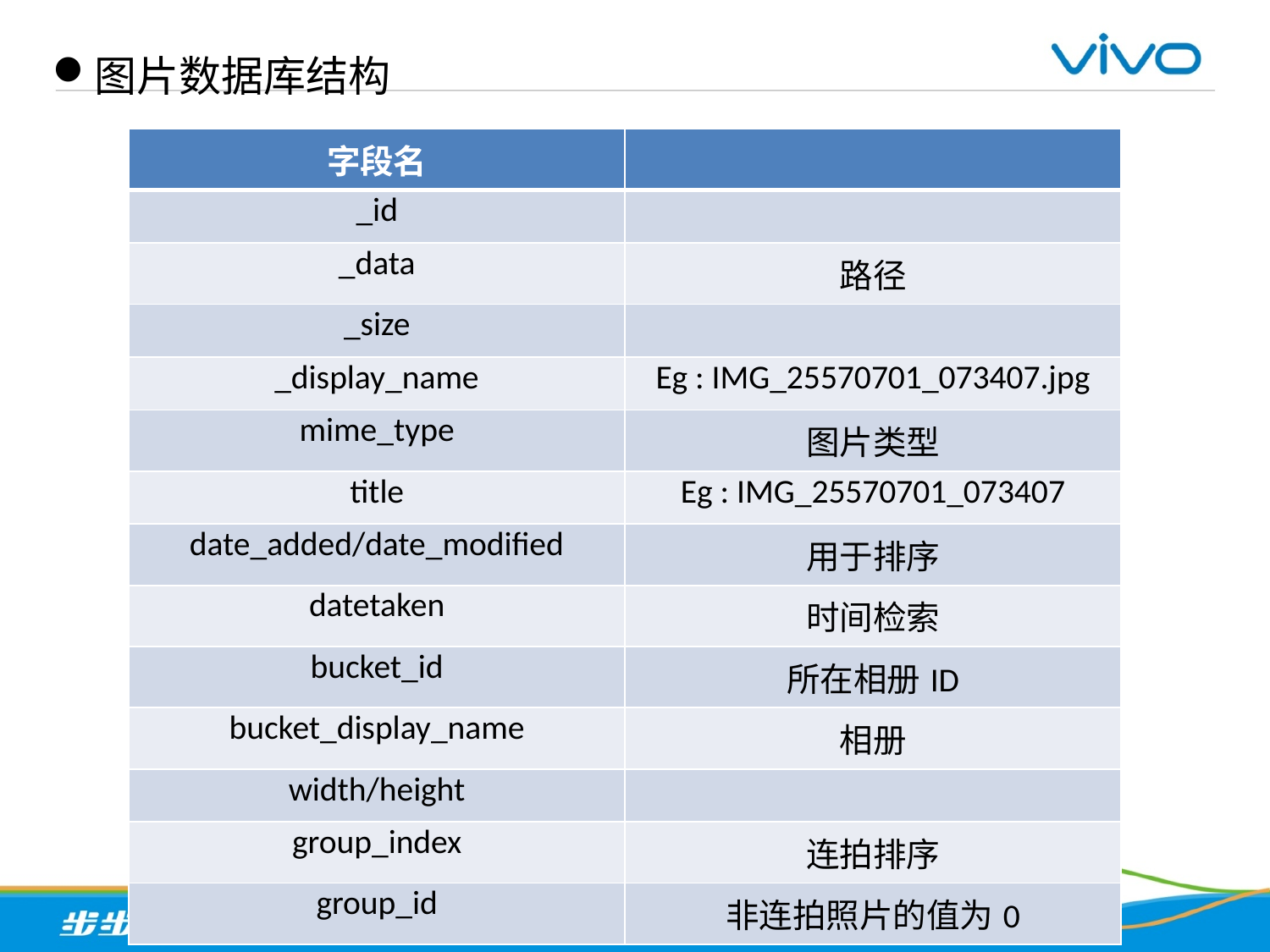

# 图片数据库结构
| 字段名 |  |
| --- | --- |
| \_id |  |
| \_data | 路径 |
| \_size |  |
| \_display\_name | Eg : IMG\_25570701\_073407.jpg |
| mime\_type | 图片类型 |
| title | Eg : IMG\_25570701\_073407 |
| date\_added/date\_modified | 用于排序 |
| datetaken | 时间检索 |
| bucket\_id | 所在相册ID |
| bucket\_display\_name | 相册 |
| width/height |  |
| group\_index | 连拍排序 |
| group\_id | 非连拍照片的值为0 |